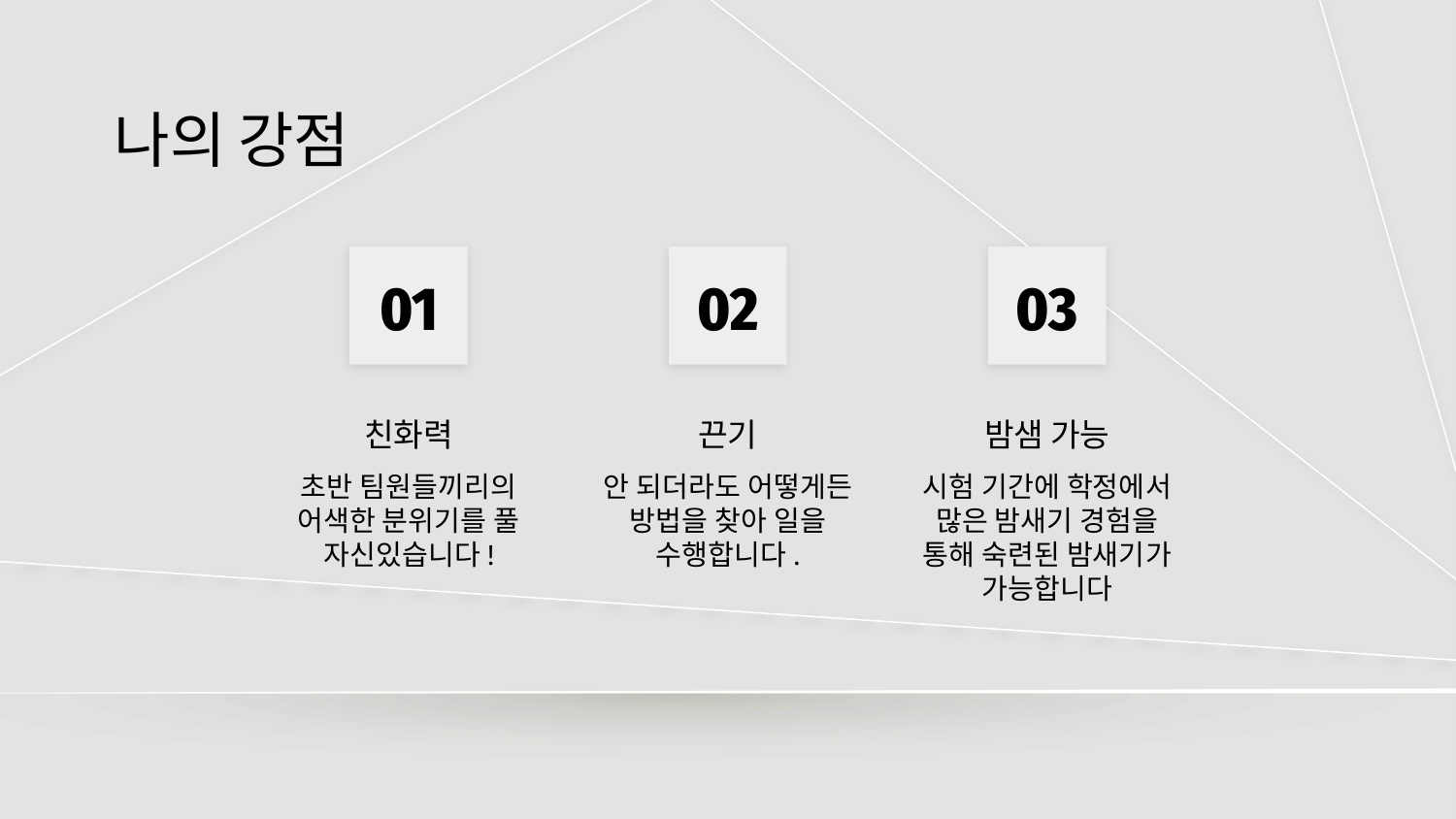

나의 강점

01
02
03
# 친화력
끈기
밤샘 가능
초반 팀원들끼리의 어색한 분위기를 풀 자신있습니다!
안 되더라도 어떻게든 방법을 찾아 일을 수행합니다.
시험 기간에 학정에서 많은 밤새기 경험을 통해 숙련된 밤새기가 가능합니다